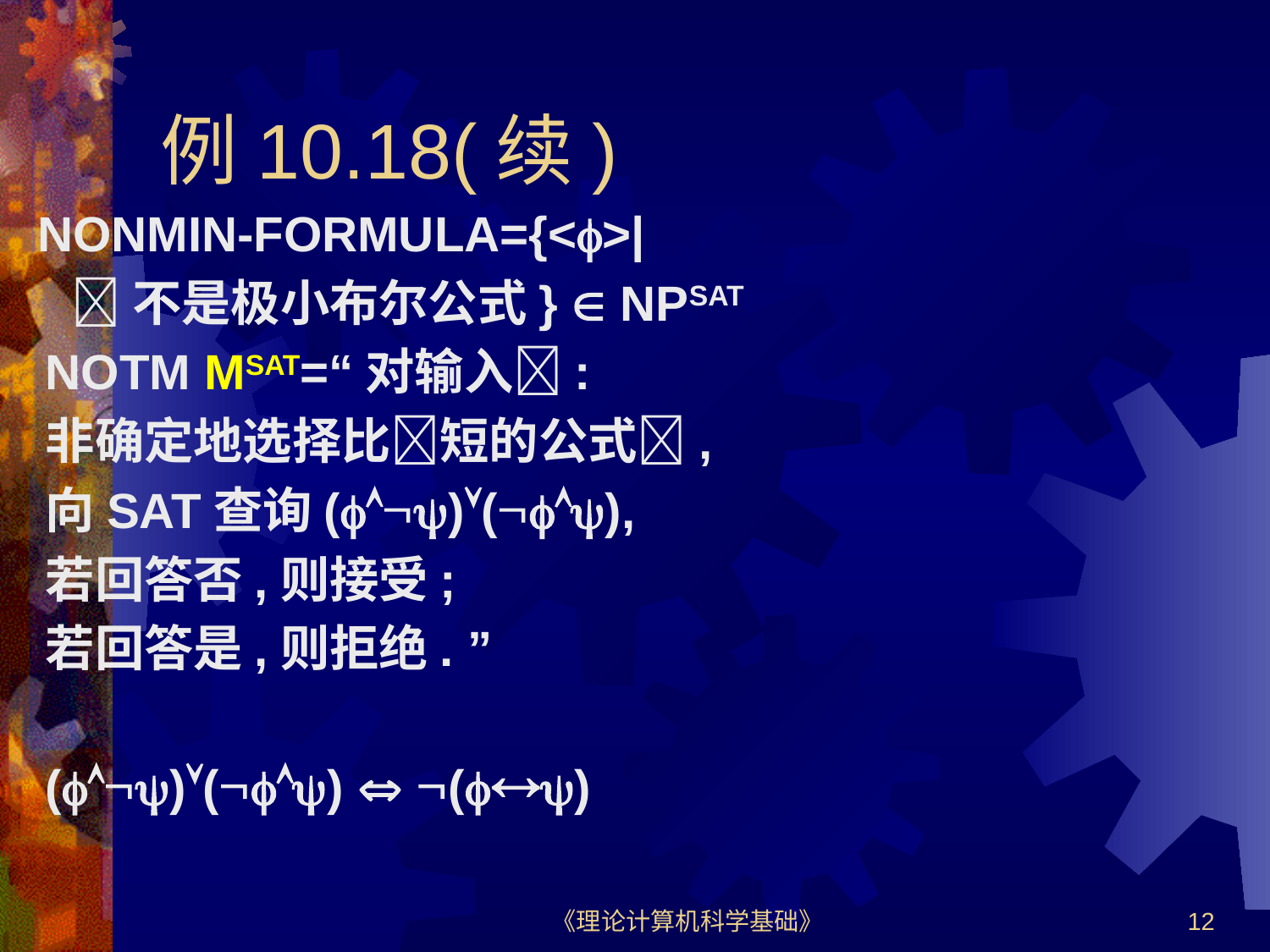

# 例10.18(续)
NONMIN-FORMULA={<φ>|
   φ不是极小布尔公式} ∈ NPSAT
NOTM MSAT=“对输入φ:
非确定地选择比φ短的公式ψ,
向SAT查询(φ∧¬ψ)∨(¬φ∧ψ),
若回答否,则接受;
若回答是,则拒绝. ”

(φ∧¬ψ)∨(¬φ∧ψ) ⇔ ¬(φ↔ψ)
《理论计算机科学基础》
12